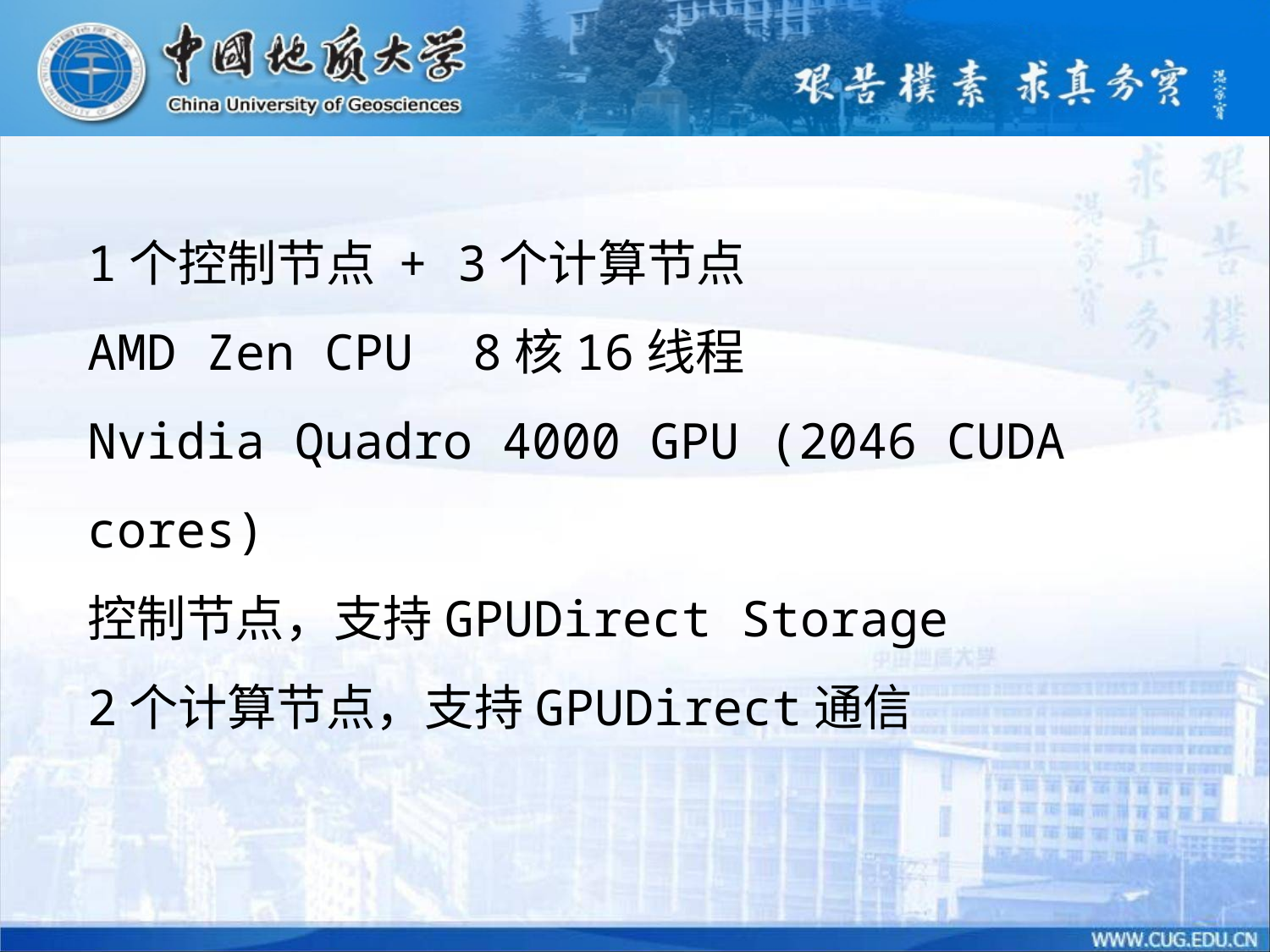

1个控制节点 + 3个计算节点
AMD Zen CPU  8核16线程
Nvidia Quadro 4000 GPU (2046 CUDA cores)
控制节点，支持GPUDirect Storage
2个计算节点，支持GPUDirect通信